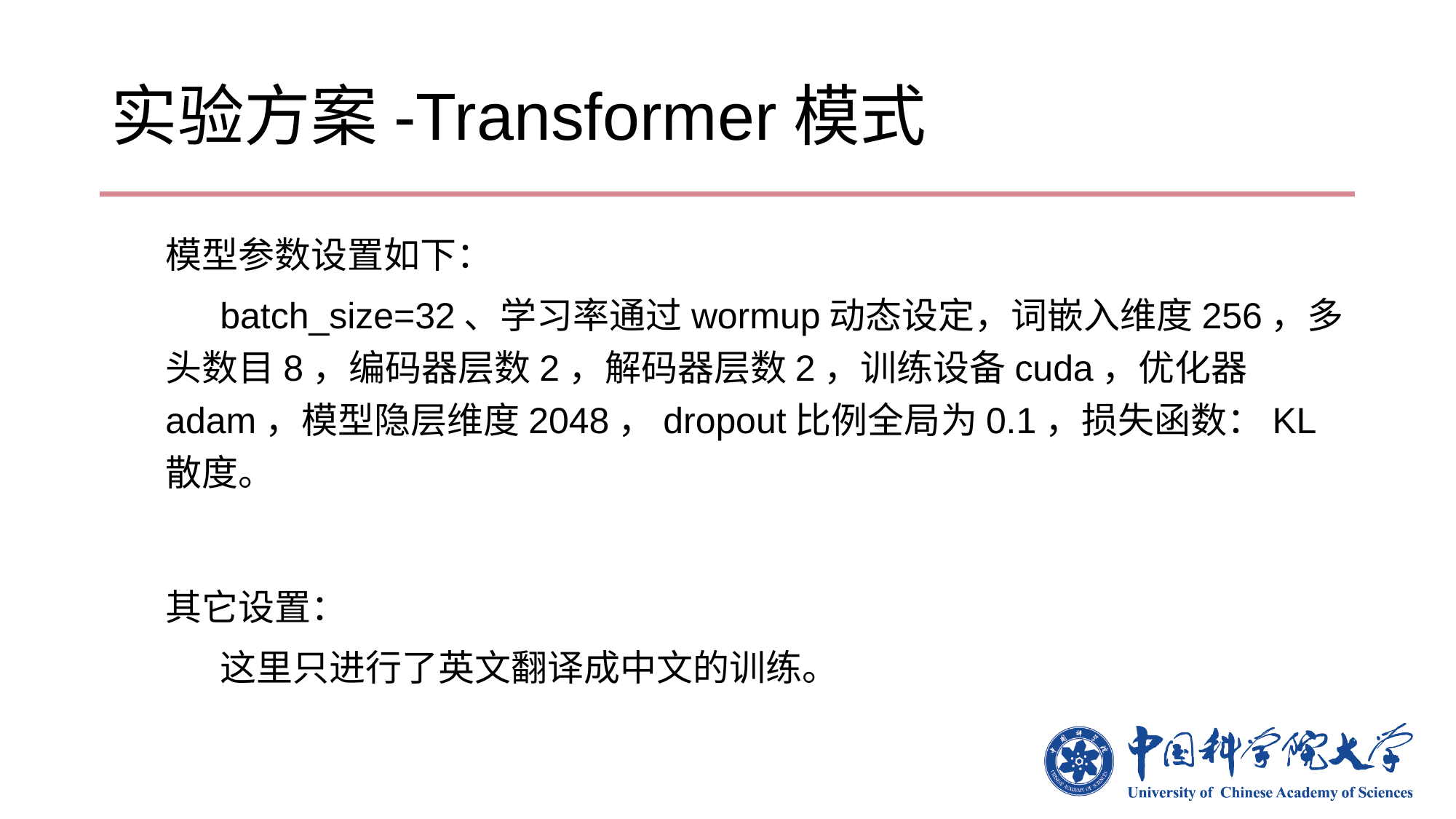

# 实验方案-Transformer模式
模型参数设置如下：
batch_size=32、学习率通过wormup动态设定，词嵌入维度256，多头数目8，编码器层数2，解码器层数2，训练设备cuda，优化器adam，模型隐层维度2048，dropout比例全局为0.1，损失函数：KL散度。

其它设置：
这里只进行了英文翻译成中文的训练。